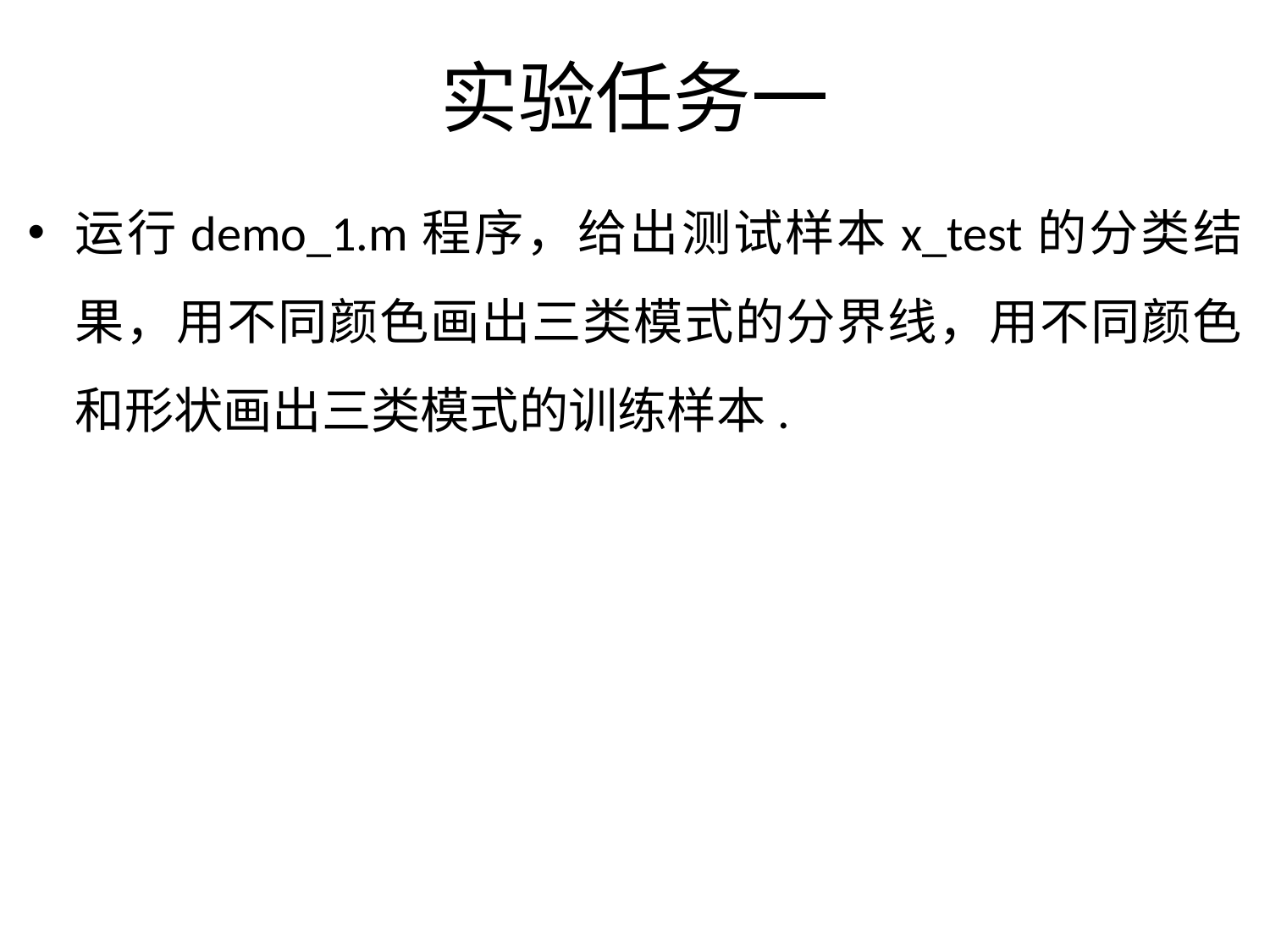

# 实验任务一
运行demo_1.m程序，给出测试样本x_test的分类结果，用不同颜色画出三类模式的分界线，用不同颜色和形状画出三类模式的训练样本.